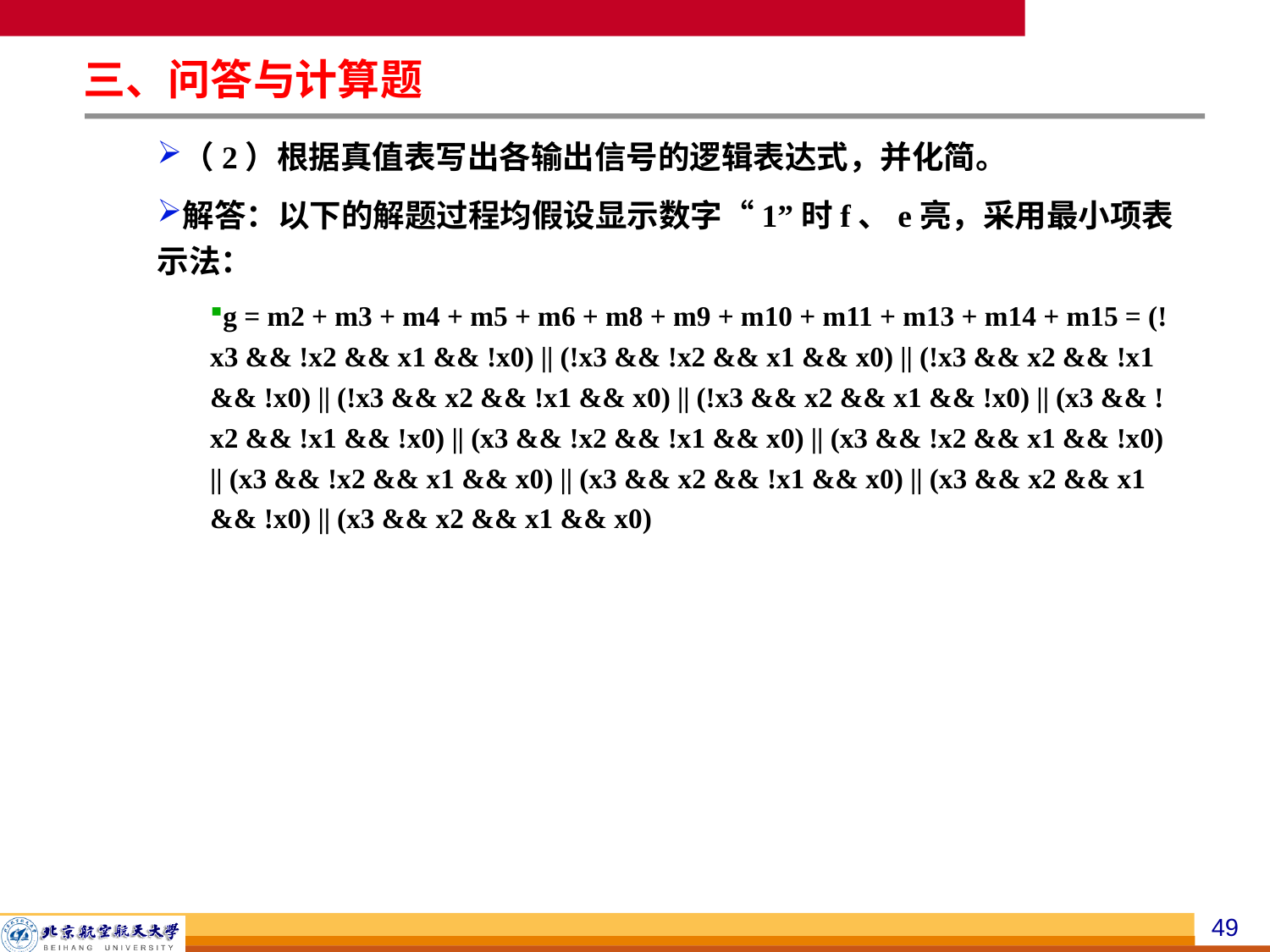

三、问答与计算题
（2）根据真值表写出各输出信号的逻辑表达式，并化简。
解答：以下的解题过程均假设显示数字“1”时f、e亮，采用最小项表示法：
g = m2 + m3 + m4 + m5 + m6 + m8 + m9 + m10 + m11 + m13 + m14 + m15 = (!x3 && !x2 && x1 && !x0) || (!x3 && !x2 && x1 && x0) || (!x3 && x2 && !x1 && !x0) || (!x3 && x2 && !x1 && x0) || (!x3 && x2 && x1 && !x0) || (x3 && !x2 && !x1 && !x0) || (x3 && !x2 && !x1 && x0) || (x3 && !x2 && x1 && !x0) || (x3 && !x2 && x1 && x0) || (x3 && x2 && !x1 && x0) || (x3 && x2 && x1 && !x0) || (x3 && x2 && x1 && x0)